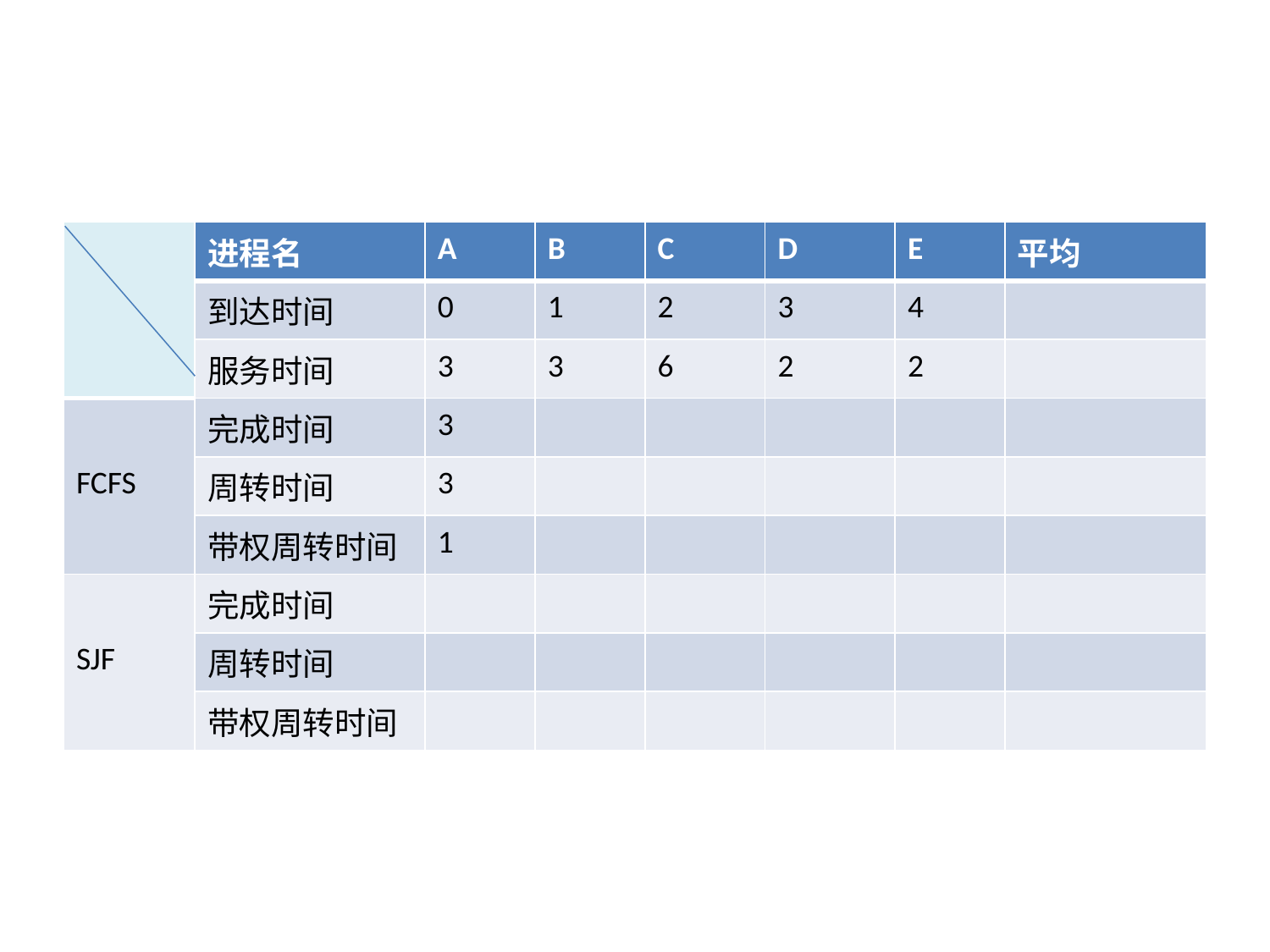

|  | 进程名 | A | B | C | D | E | 平均 |
| --- | --- | --- | --- | --- | --- | --- | --- |
|  | 到达时间 | 0 | 1 | 2 | 3 | 4 |  |
|  | 服务时间 | 3 | 3 | 6 | 2 | 2 |  |
| FCFS | 完成时间 | 3 |  |  |  |  |  |
|  | 周转时间 | 3 |  |  |  |  |  |
|  | 带权周转时间 | 1 |  |  |  |  |  |
| SJF | 完成时间 |  |  |  |  |  |  |
|  | 周转时间 |  |  |  |  |  |  |
|  | 带权周转时间 |  |  |  |  |  |  |